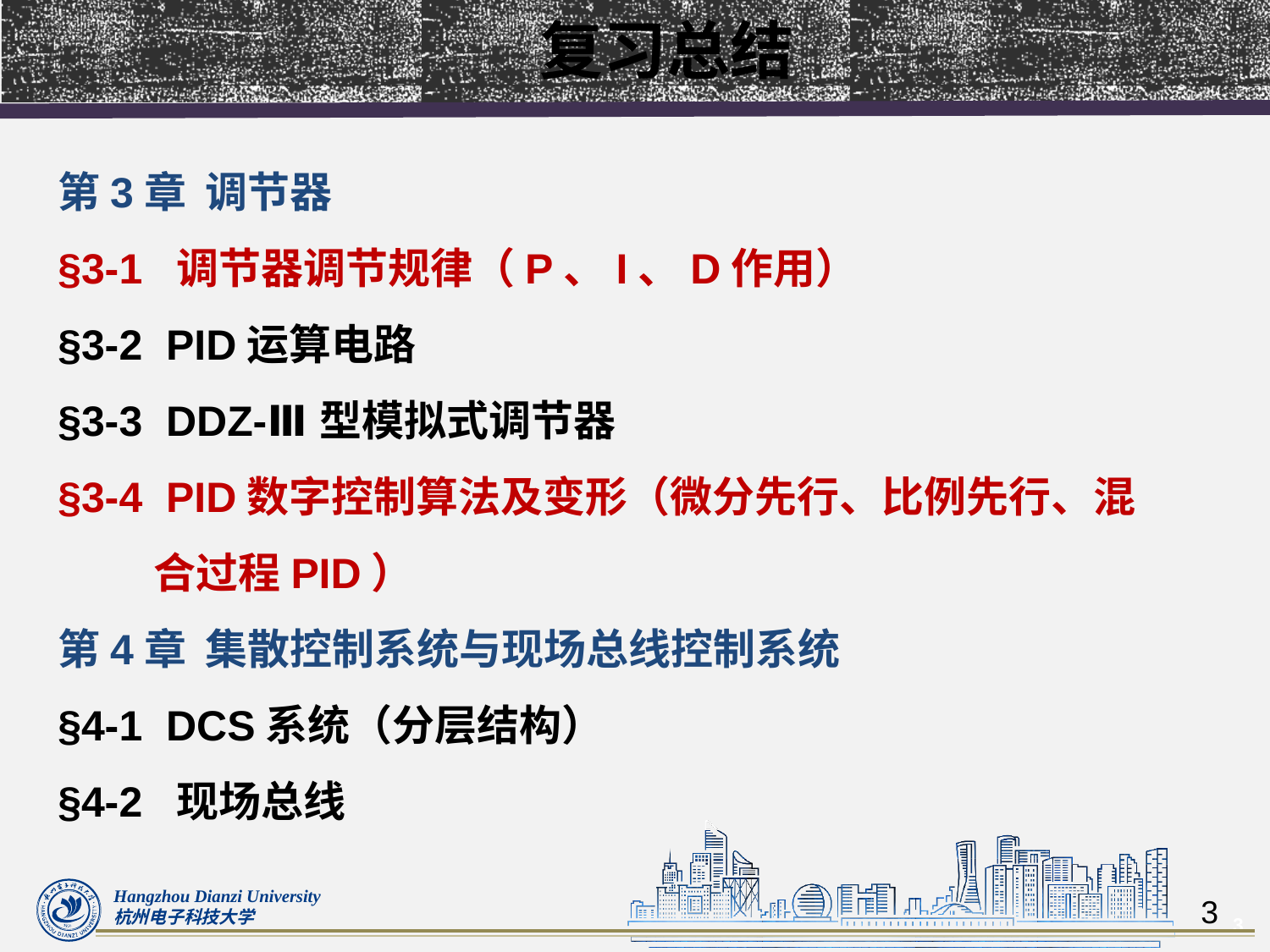

复习总结
第3章  调节器
§3-1  调节器调节规律（P、I、D作用）
§3-2  PID运算电路
§3-3  DDZ-Ⅲ型模拟式调节器
§3-4  PID数字控制算法及变形（微分先行、比例先行、混
         合过程PID）
第4章  集散控制系统与现场总线控制系统
§4-1  DCS系统（分层结构）
§4-2  现场总线
3